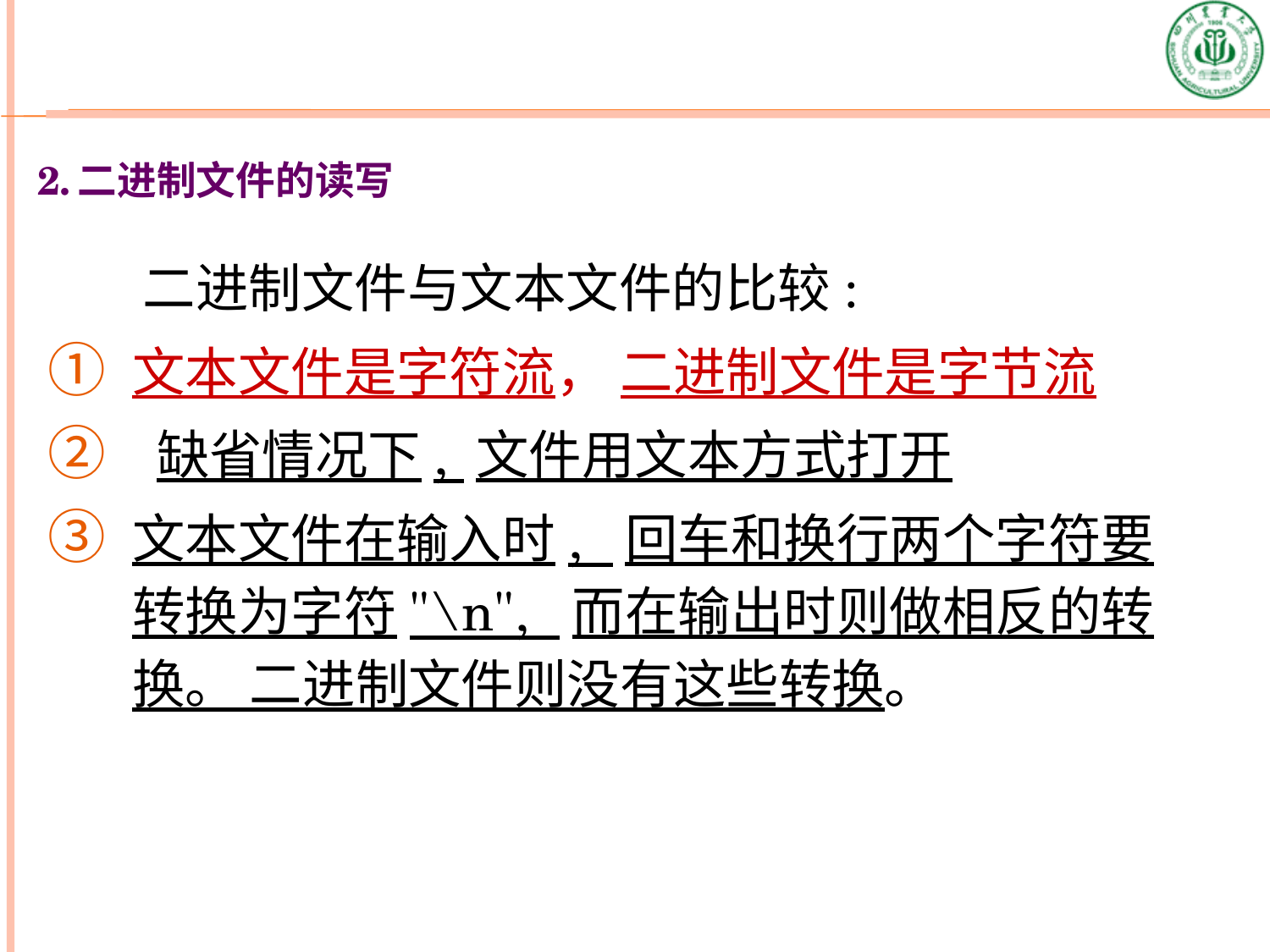

# 2.二进制文件的读写
       二进制文件与文本文件的比较:
文本文件是字符流， 二进制文件是字节流
 缺省情况下, 文件用文本方式打开
文本文件在输入时,  回车和换行两个字符要转换为字符"\n",  而在输出时则做相反的转换。 二进制文件则没有这些转换。